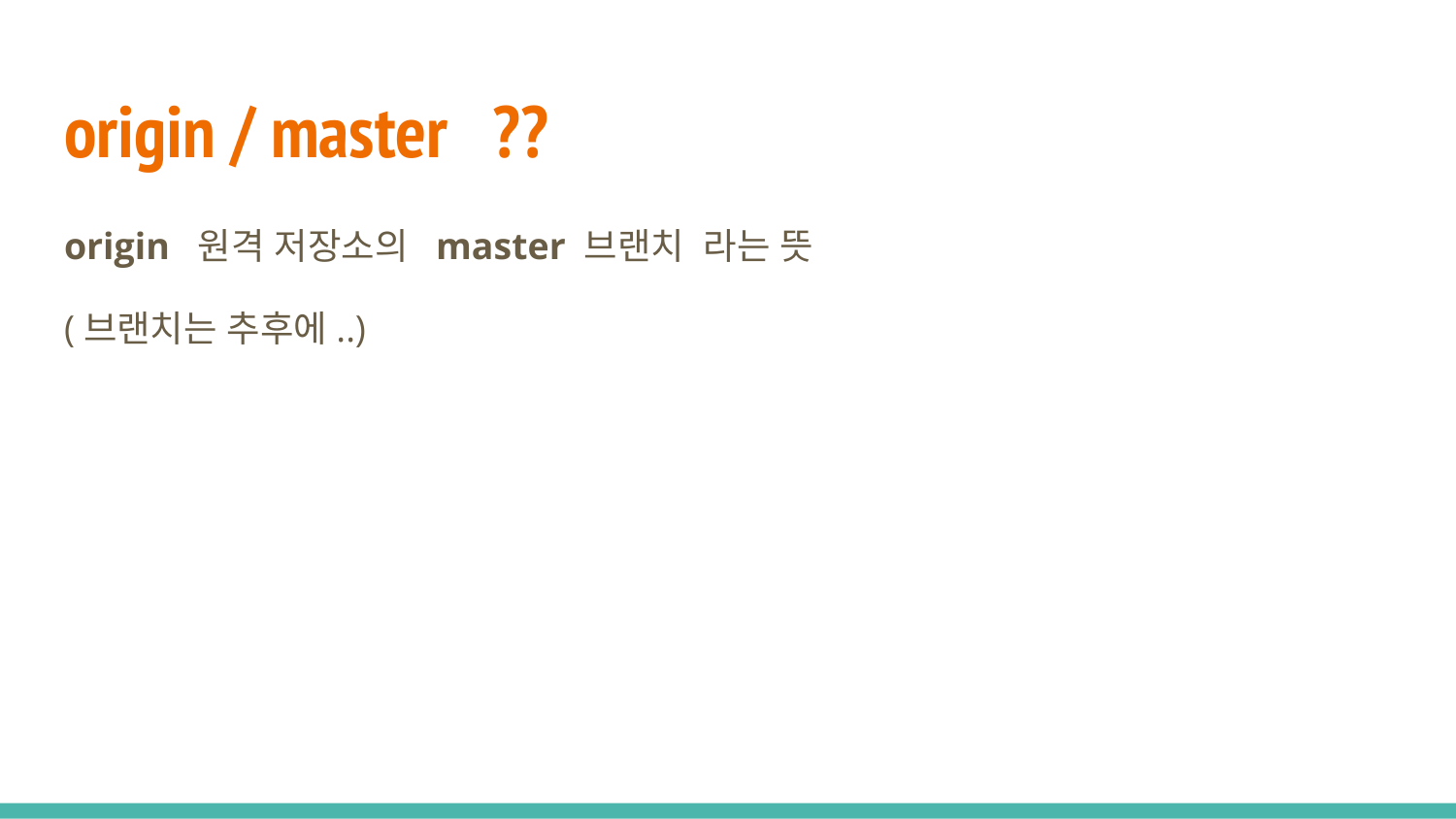

# origin / master   ??
origin  원격 저장소의  master 브랜치  라는 뜻
(브랜치는 추후에..)